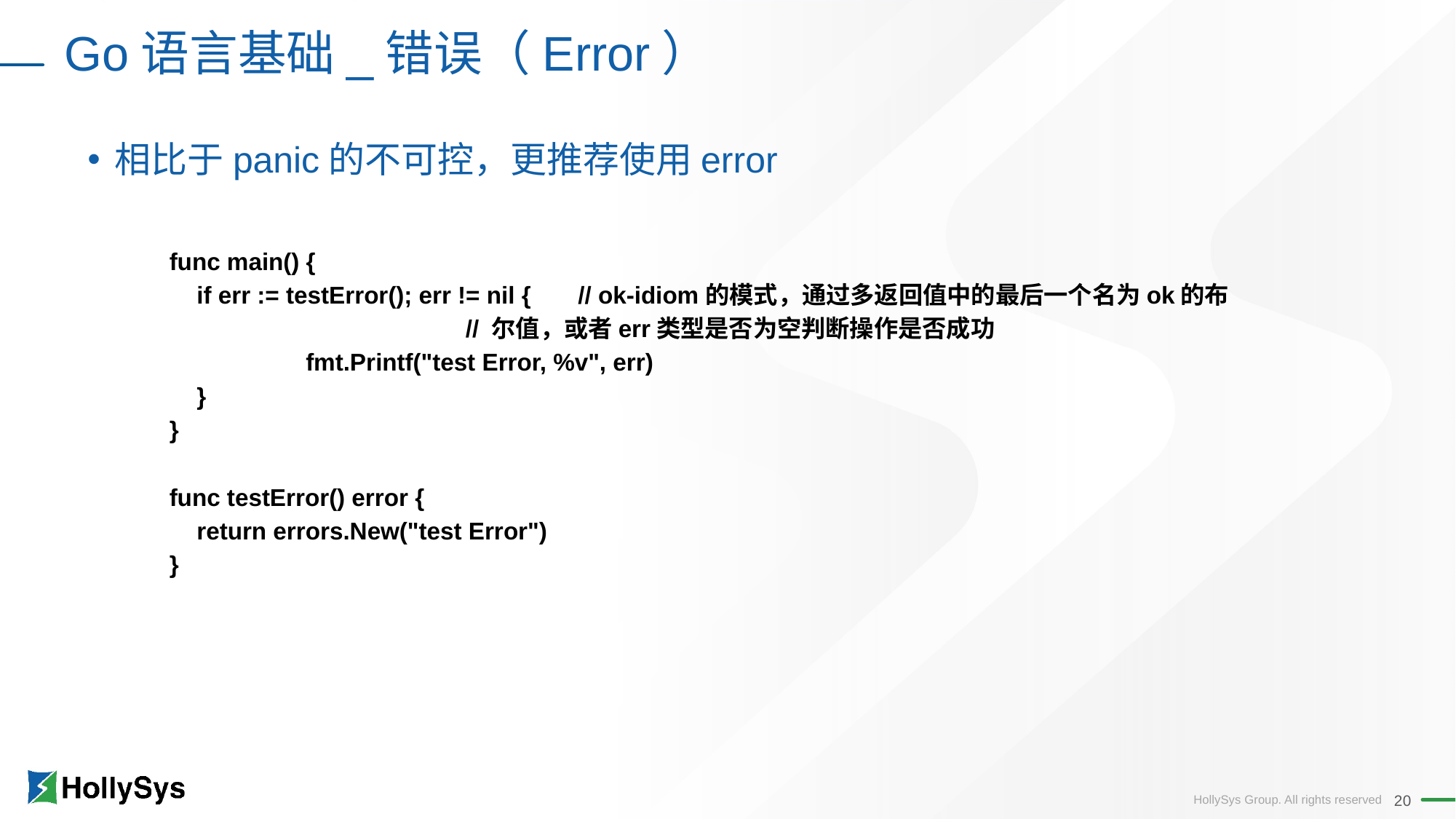

Go语言基础_错误（Error）
相比于panic的不可控，更推荐使用error

func main() {
	if err := testError(); err != nil {       // ok-idiom的模式，通过多返回值中的最后一个名为ok的布
                                            // 尔值，或者err类型是否为空判断操作是否成功
		fmt.Printf("test Error, %v", err)
	}
}

func testError() error {
	return errors.New("test Error")
}